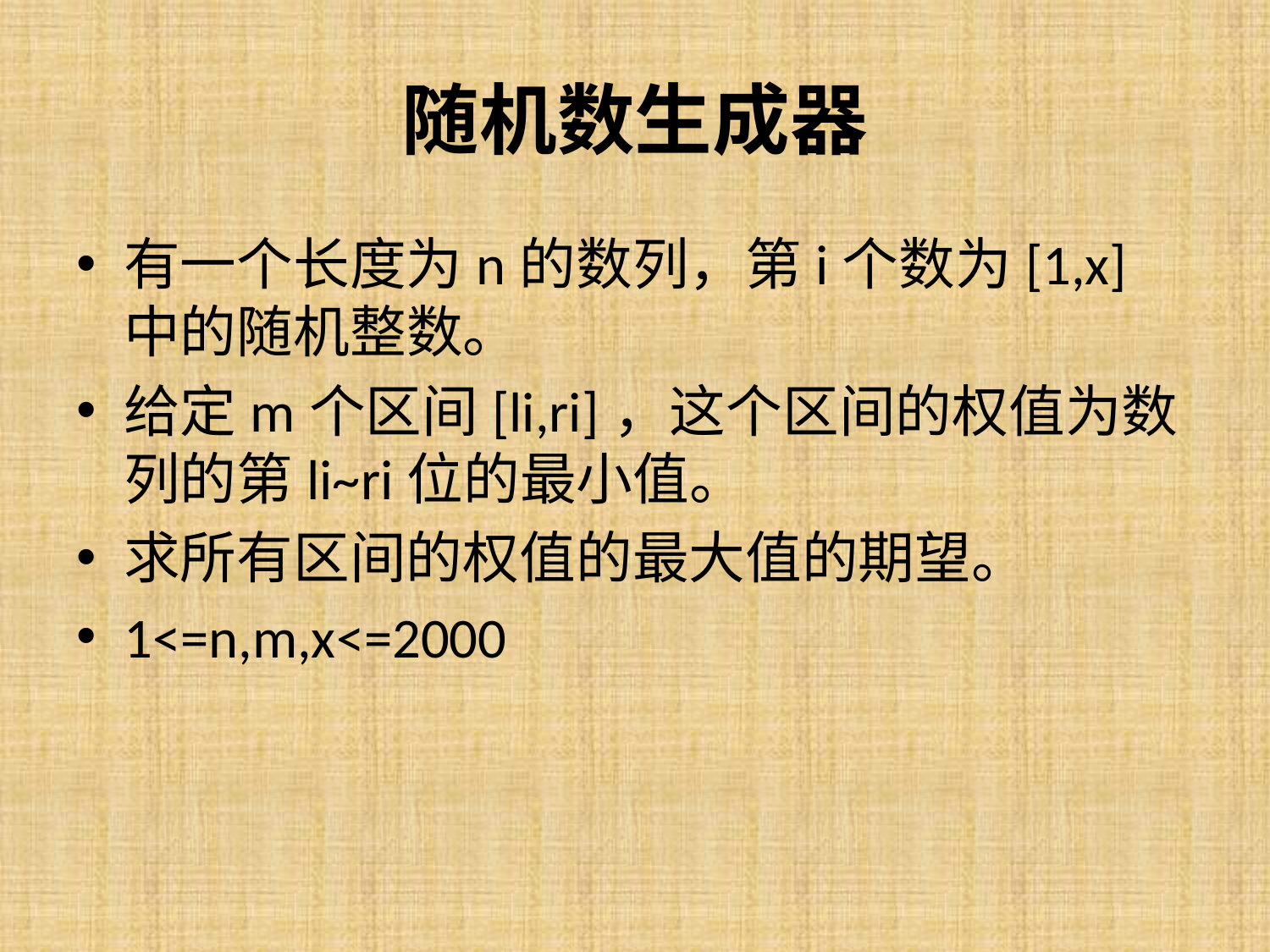

# 随机数生成器
有一个长度为n的数列，第i个数为[1,x]中的随机整数。
给定m个区间[li,ri]，这个区间的权值为数列的第li~ri位的最小值。
求所有区间的权值的最大值的期望。
1<=n,m,x<=2000